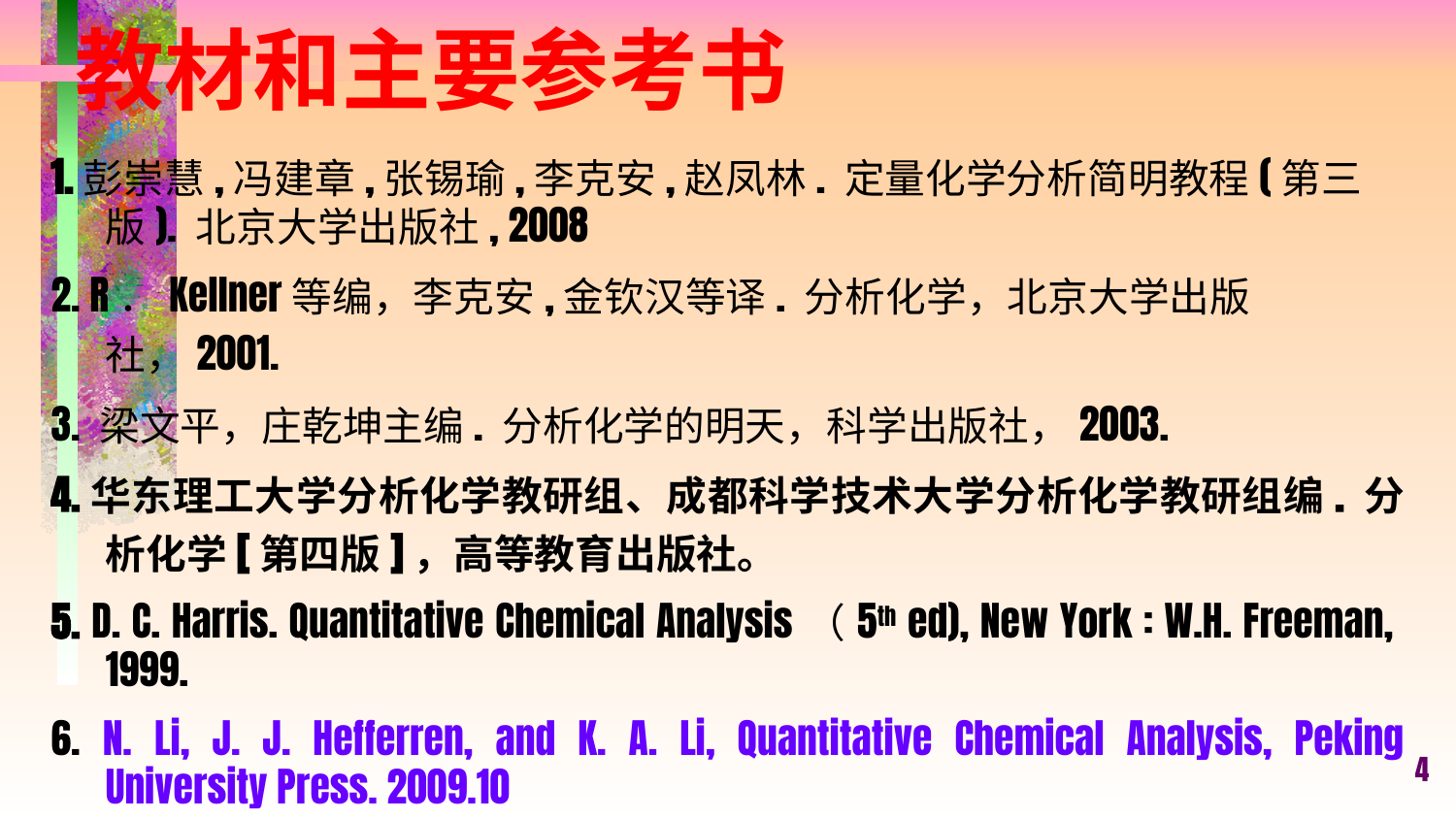

# 教材和主要参考书
1.彭崇慧,冯建章,张锡瑜,李克安,赵凤林. 定量化学分析简明教程(第三版). 北京大学出版社, 2008
2. R．Kellner等编，李克安,金钦汉等译. 分析化学，北京大学出版社，2001.
3. 梁文平，庄乾坤主编. 分析化学的明天，科学出版社，2003.
4.华东理工大学分析化学教研组、成都科学技术大学分析化学教研组编. 分析化学[第四版]，高等教育出版社。
5. D. C. Harris. Quantitative Chemical Analysis（5th ed), New York : W.H. Freeman,  1999.
6. N. Li, J. J. Hefferren, and K. A. Li, Quantitative Chemical Analysis, Peking University Press. 2009.10
4